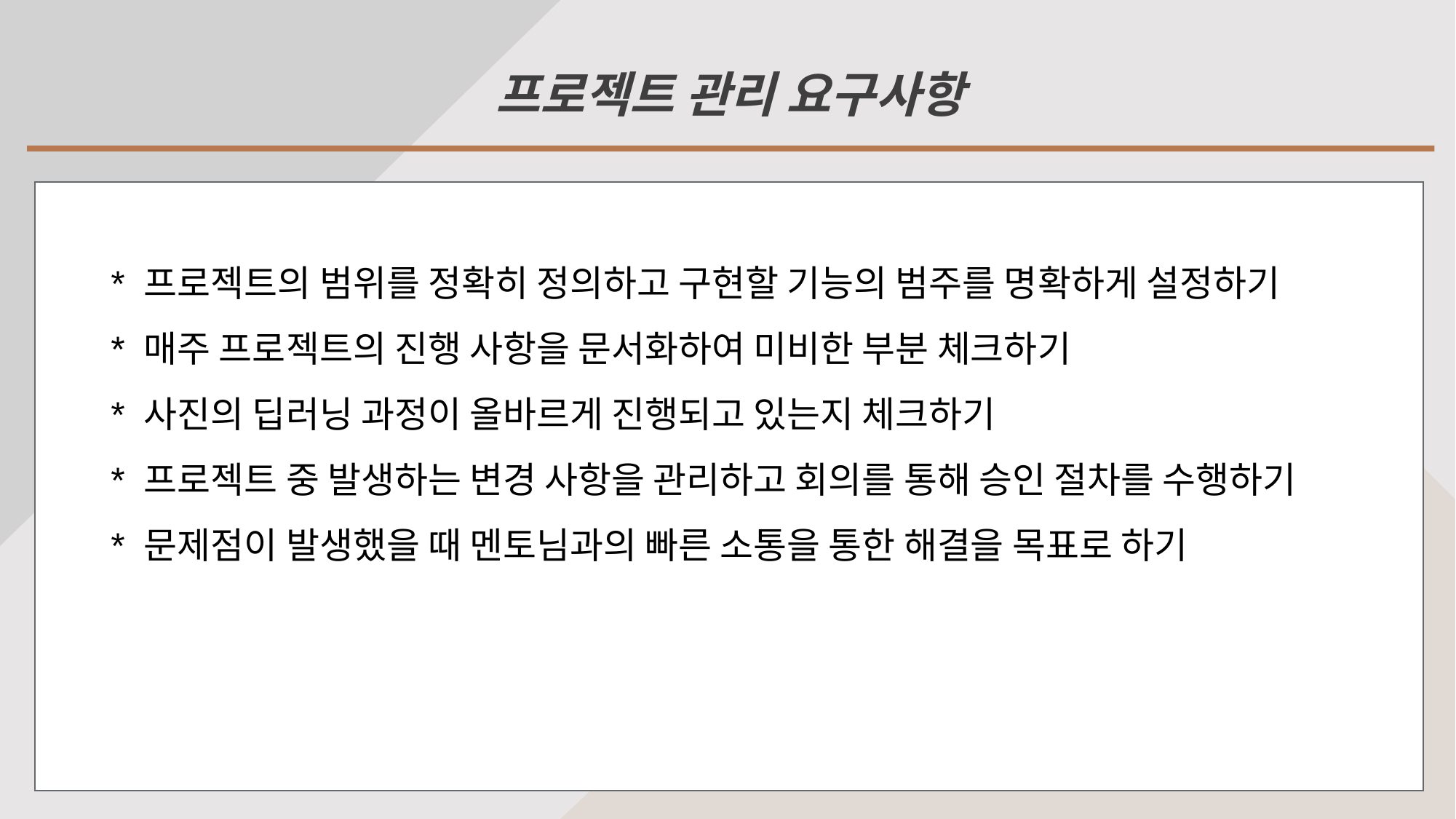

프로젝트 관리 요구사항

* 프로젝트의 범위를 정확히 정의하고 구현할 기능의 범주를 명확하게 설정하기
* 매주 프로젝트의 진행 사항을 문서화하여 미비한 부분 체크하기
* 사진의 딥러닝 과정이 올바르게 진행되고 있는지 체크하기
* 프로젝트 중 발생하는 변경 사항을 관리하고 회의를 통해 승인 절차를 수행하기
* 문제점이 발생했을 때 멘토님과의 빠른 소통을 통한 해결을 목표로 하기